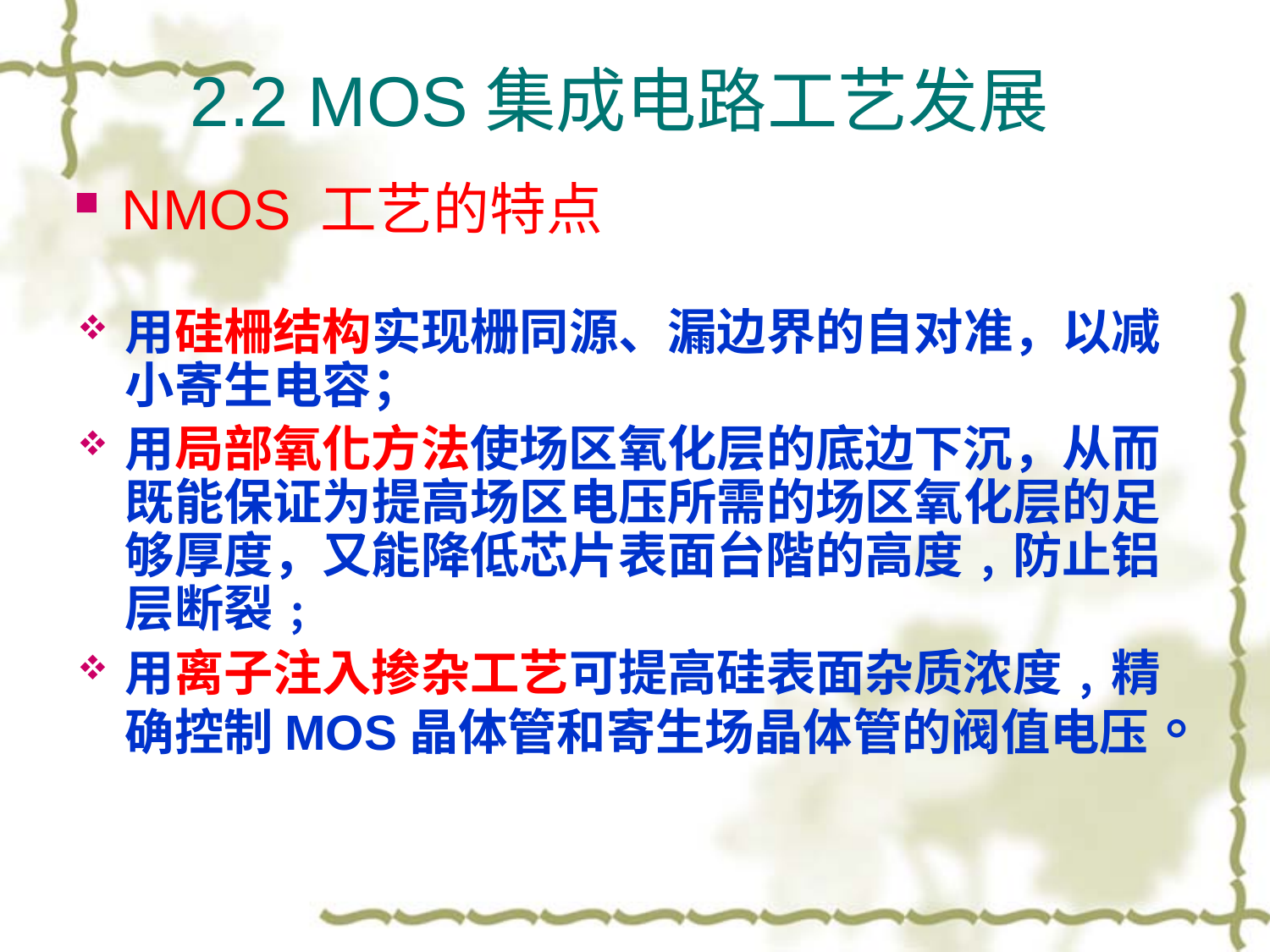

2.2 MOS集成电路工艺发展
NMOS 工艺的特点
用硅柵结构实现栅同源、漏边界的自对准，以减小寄生电容；
用局部氧化方法使场区氧化层的底边下沉，从而既能保证为提高场区电压所需的场区氧化层的足够厚度，又能降低芯片表面台階的高度﹐防止铝层断裂﹔
用离子注入掺杂工艺可提高硅表面杂质浓度﹐精确控制MOS晶体管和寄生场晶体管的阀值电压。
36